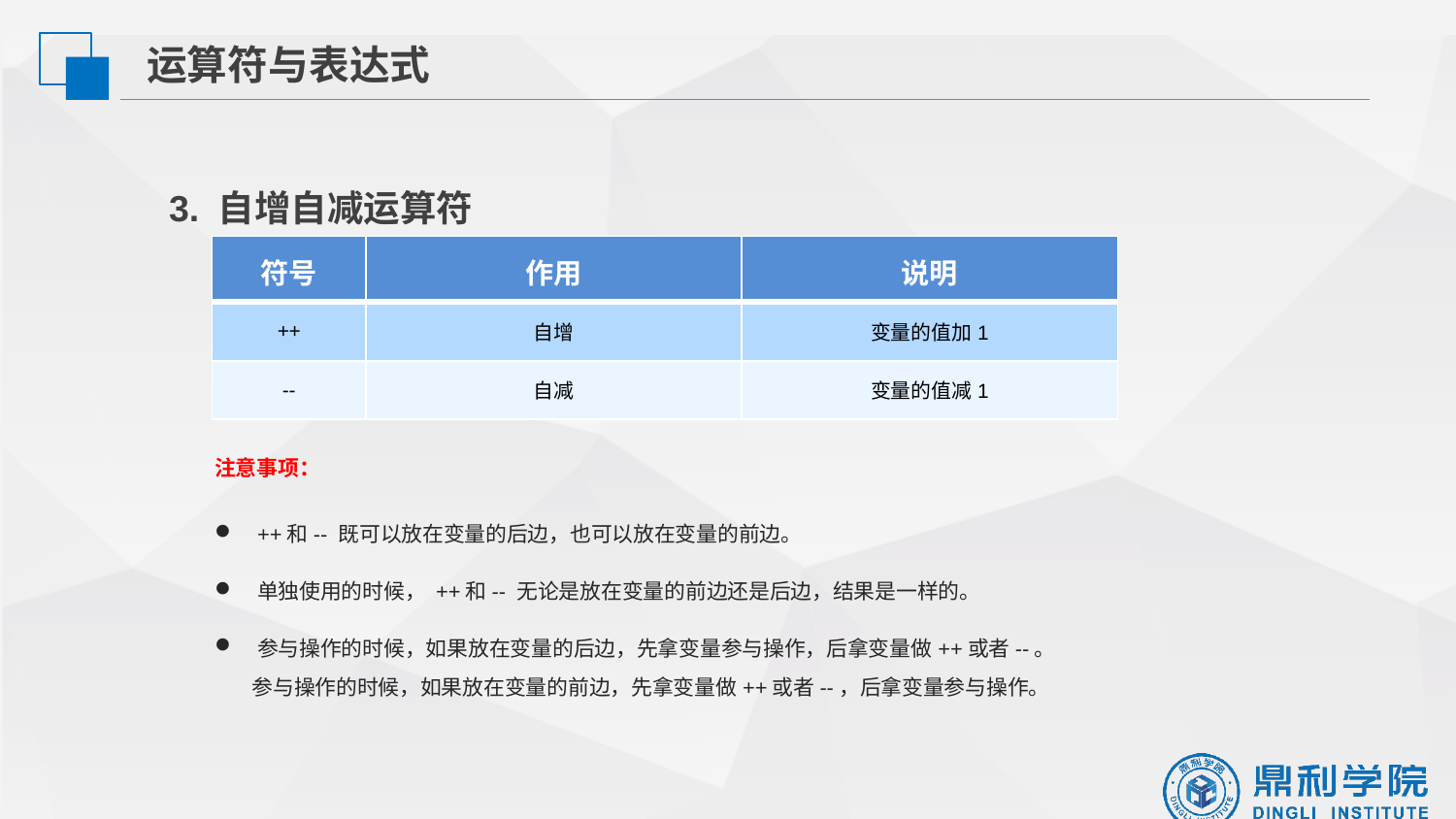

运算符与表达式

3. 自增自减运算符
| 符号 | 作用 | 说明 |
| --- | --- | --- |
| ++ | 自增 | 变量的值加1 |
| -- | 自减 | 变量的值减1 |
注意事项：
++和-- 既可以放在变量的后边，也可以放在变量的前边。
单独使用的时候， ++和-- 无论是放在变量的前边还是后边，结果是一样的。
参与操作的时候，如果放在变量的后边，先拿变量参与操作，后拿变量做++或者--。
       参与操作的时候，如果放在变量的前边，先拿变量做++或者--，后拿变量参与操作。